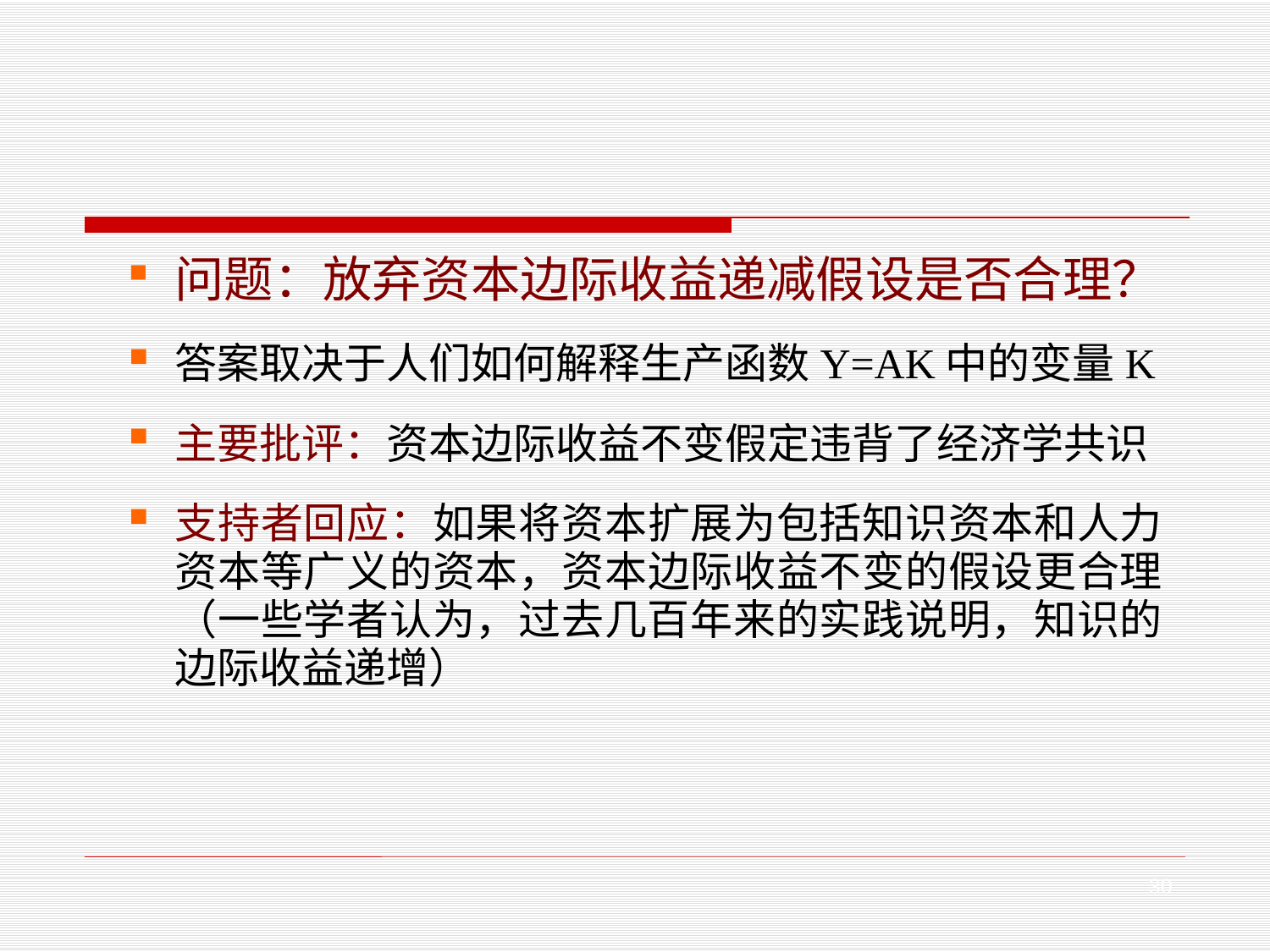

问题：放弃资本边际收益递减假设是否合理？
答案取决于人们如何解释生产函数Y=AK中的变量K
主要批评：资本边际收益不变假定违背了经济学共识
支持者回应：如果将资本扩展为包括知识资本和人力资本等广义的资本，资本边际收益不变的假设更合理（一些学者认为，过去几百年来的实践说明，知识的边际收益递增）
30